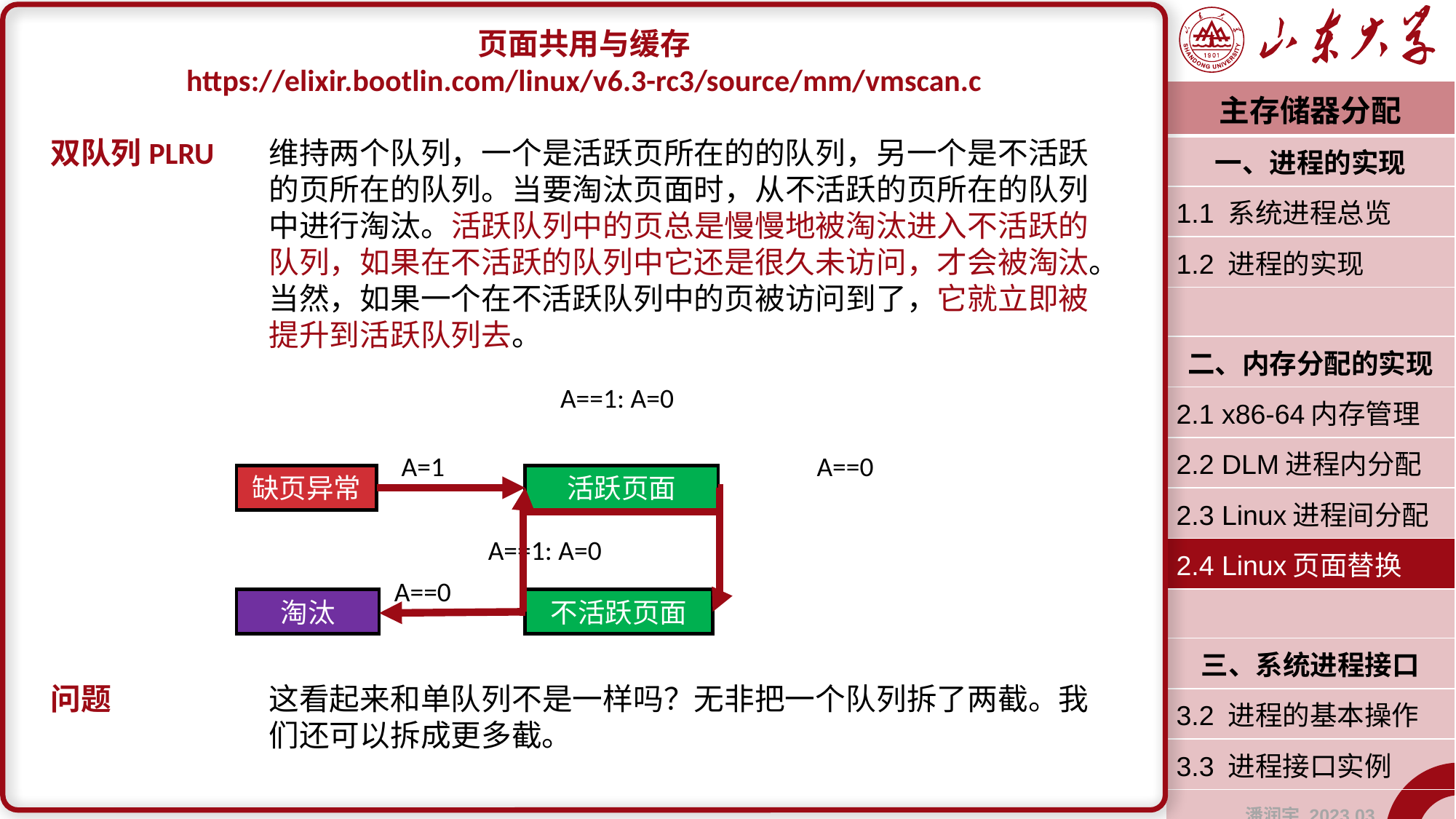

页面共用与缓存
https://elixir.bootlin.com/linux/v6.3-rc3/source/mm/vmscan.c

双队列PLRU	维持两个队列，一个是活跃页所在的的队列，另一个是不活跃		的页所在的队列。当要淘汰页面时，从不活跃的页所在的队列		中进行淘汰。活跃队列中的页总是慢慢地被淘汰进入不活跃的		队列，如果在不活跃的队列中它还是很久未访问，才会被淘汰。
		当然，如果一个在不活跃队列中的页被访问到了，它就立即被		提升到活跃队列去。

问题		这看起来和单队列不是一样吗？无非把一个队列拆了两截。我		们还可以拆成更多截。
| 主存储器分配 |
| --- |
| 一、进程的实现 |
| 1.1 系统进程总览 |
| 1.2 进程的实现 |
|  |
| 二、内存分配的实现 |
| 2.1 x86-64内存管理 |
| 2.2 DLM进程内分配 |
| 2.3 Linux进程间分配 |
| 2.4 Linux页面替换 |
|  |
| 三、系统进程接口 |
| 3.2 进程的基本操作 |
| 3.3 进程接口实例 |
| 潘润宇 2023.03 |
A==1: A=0
A=1
A==0
缺页异常
活跃页面
A==1: A=0
A==0
淘汰
不活跃页面